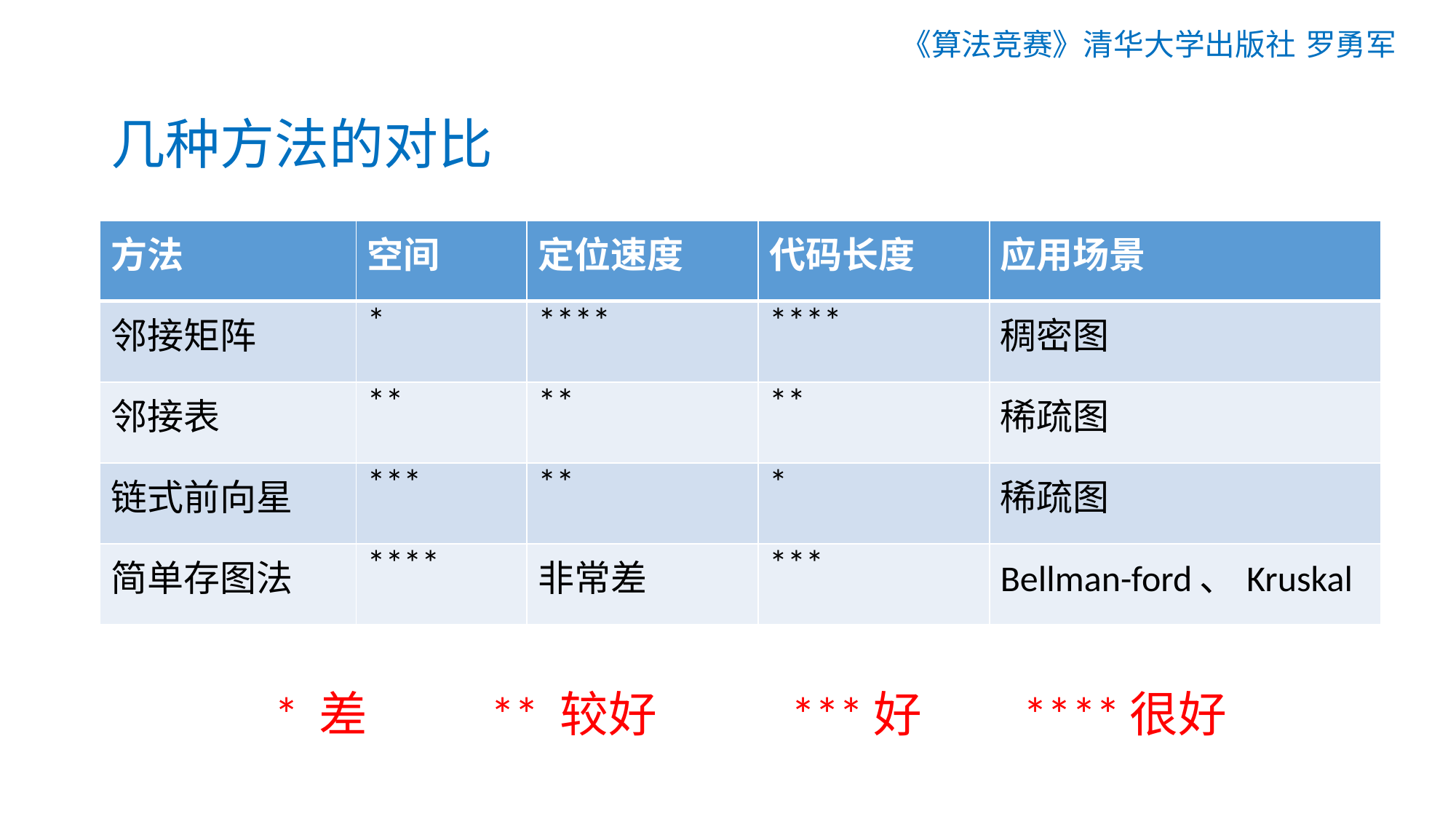

《算法竞赛》清华大学出版社 罗勇军
# 几种方法的对比
| 方法 | 空间 | 定位速度 | 代码长度 | 应用场景 |
| --- | --- | --- | --- | --- |
| 邻接矩阵 | \* | \*\*\*\* | \*\*\*\* | 稠密图 |
| 邻接表 | \*\* | \*\* | \*\* | 稀疏图 |
| 链式前向星 | \*\*\* | \*\* | \* | 稀疏图 |
| 简单存图法 | \*\*\*\* | 非常差 | \*\*\* | Bellman-ford、Kruskal |
* 差          ** 较好           ***好        ****很好